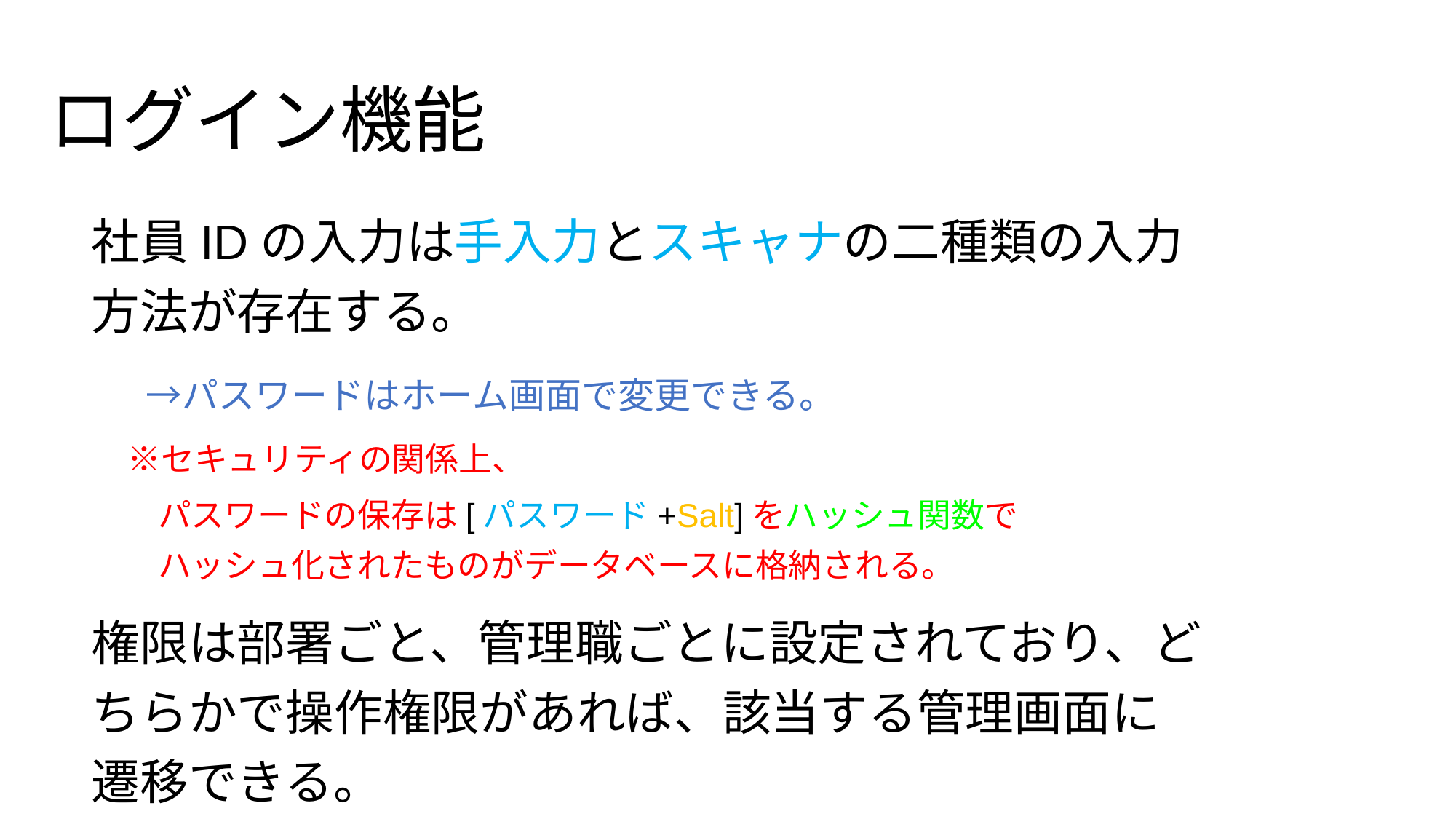

# ログイン機能
社員IDの入力は手入力とスキャナの二種類の入力方法が存在する。
　→パスワードはホーム画面で変更できる。
　※セキュリティの関係上、
　　パスワードの保存は[パスワード+Salt]をハッシュ関数で
　　ハッシュ化されたものがデータベースに格納される。
権限は部署ごと、管理職ごとに設定されており、どちらかで操作権限があれば、該当する管理画面に遷移できる。